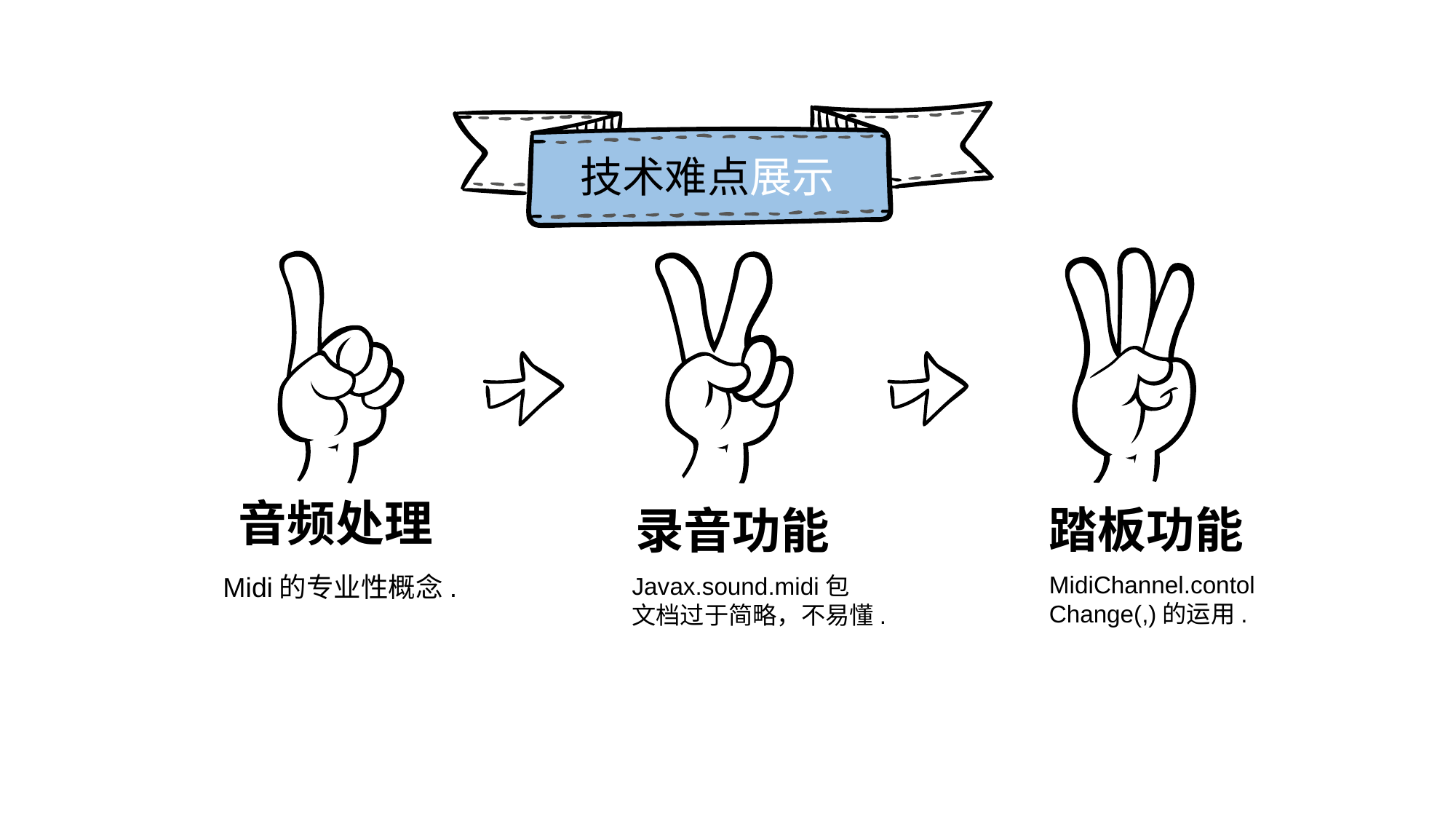

技术难点展示

音频处理
踏板功能
录音功能
MidiChannel.contolChange(,)的运用.
Midi的专业性概念.
Javax.sound.midi包
文档过于简略，不易懂.